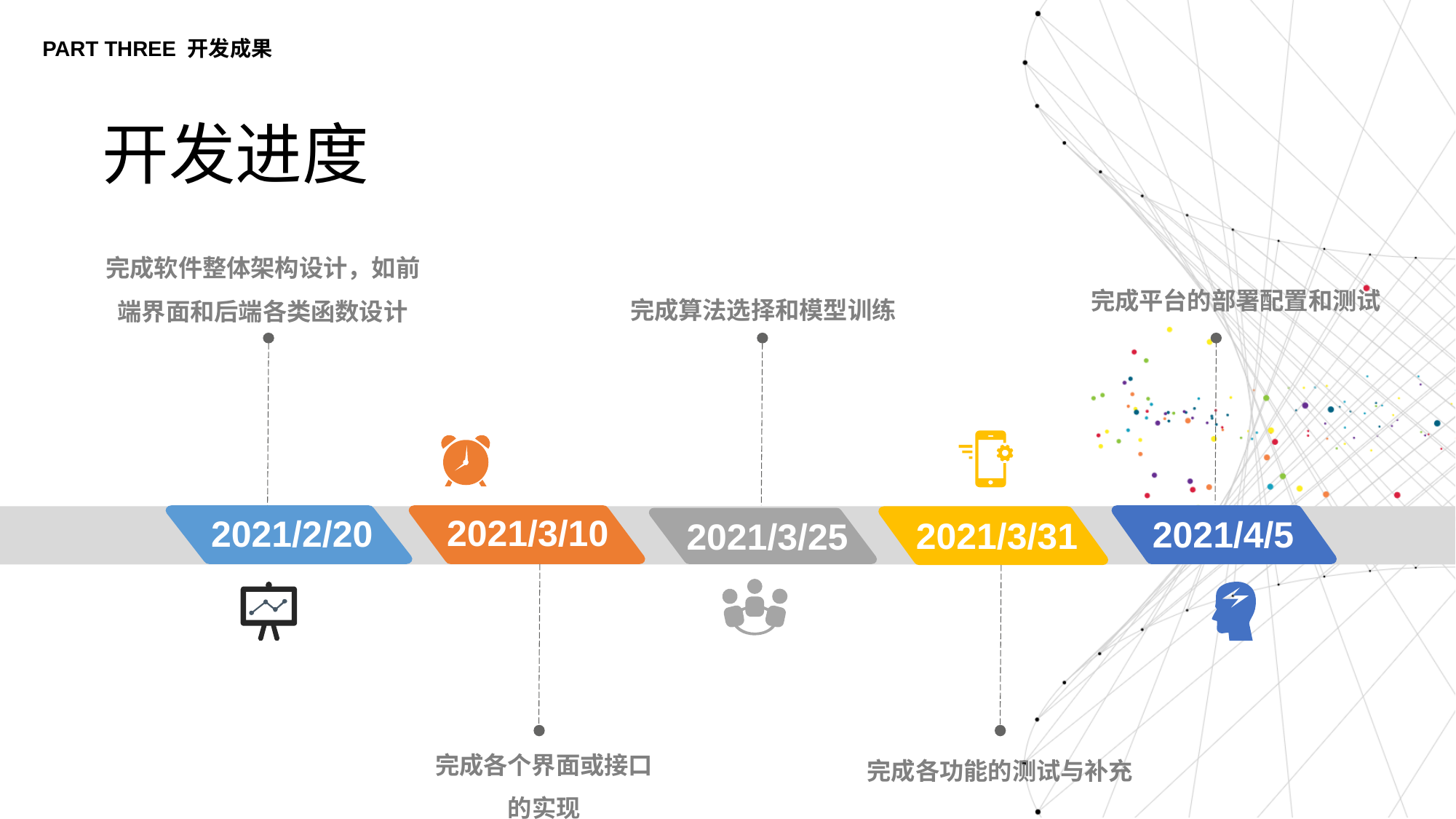

PART THREE 开发成果
开发进度
完成软件整体架构设计，如前端界面和后端各类函数设计
完成平台的部署配置和测试
完成算法选择和模型训练

2021/3/10

2021/2/20

2021/4/5
2021/3/31

2021/3/25

完成各个界面或接口的实现
完成各功能的测试与补充